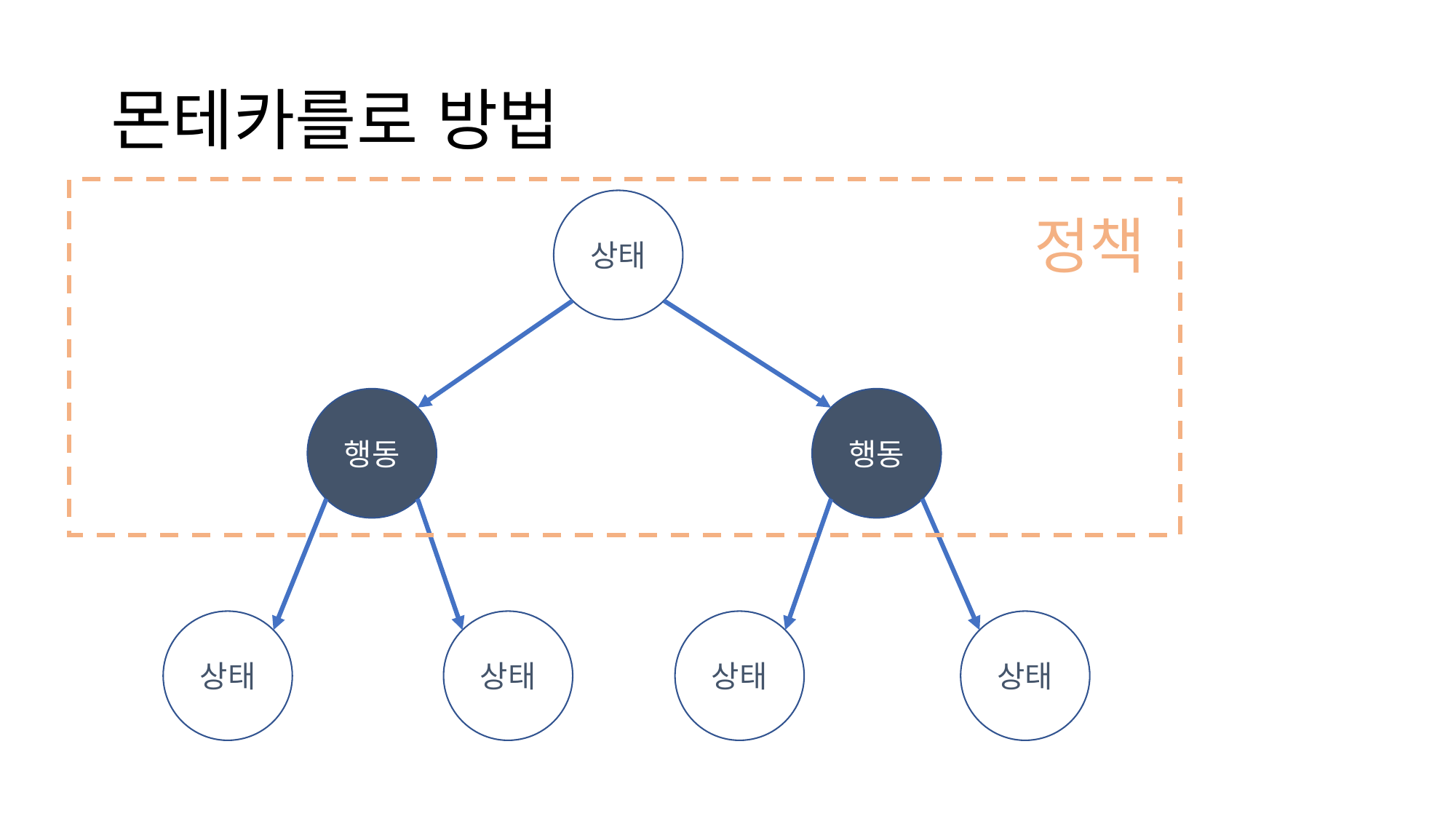

# 몬테카를로 방법

상태
정책
행동
행동
상태
상태
상태
상태